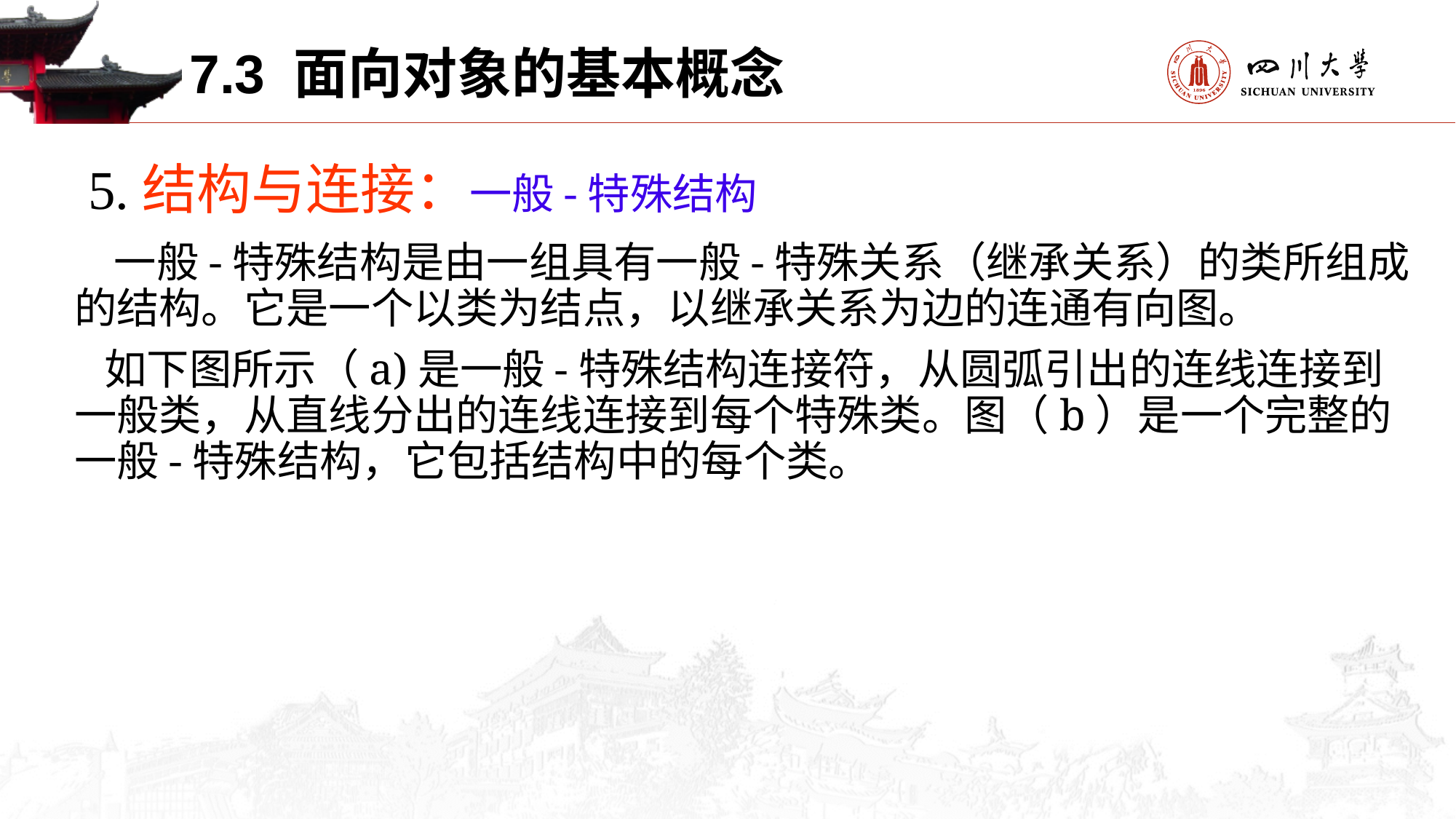

7.3 面向对象的基本概念

   5.结构与连接：一般-特殊结构
      一般-特殊结构是由一组具有一般-特殊关系（继承关系）的类所组成的结构。它是一个以类为结点，以继承关系为边的连通有向图。
     如下图所示（a)是一般-特殊结构连接符，从圆弧引出的连线连接到一般类，从直线分出的连线连接到每个特殊类。图（b）是一个完整的一般-特殊结构，它包括结构中的每个类。